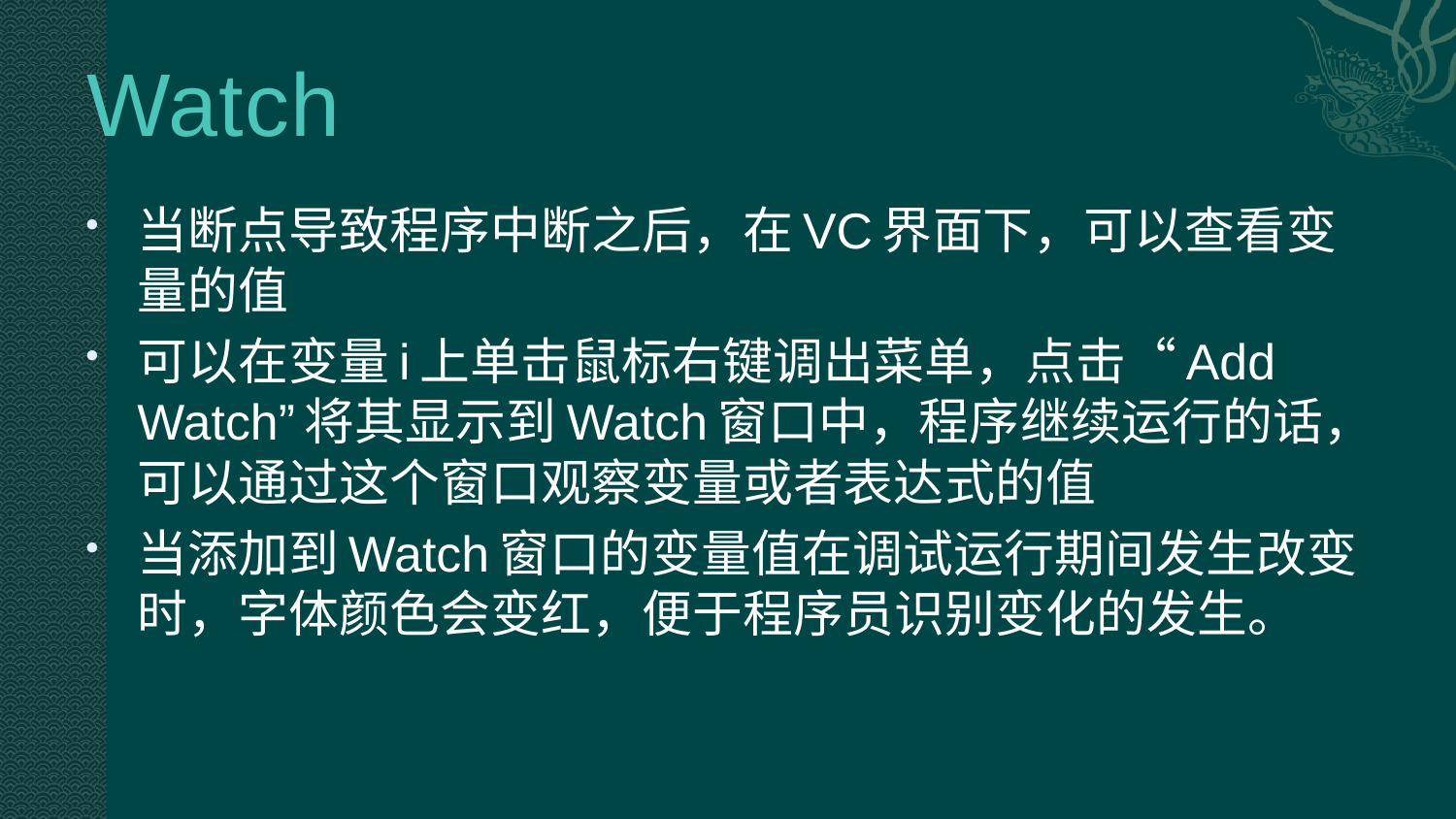

# Watch
当断点导致程序中断之后，在VC界面下，可以查看变量的值
可以在变量i上单击鼠标右键调出菜单，点击“Add Watch”将其显示到Watch窗口中，程序继续运行的话，可以通过这个窗口观察变量或者表达式的值
当添加到Watch窗口的变量值在调试运行期间发生改变时，字体颜色会变红，便于程序员识别变化的发生。